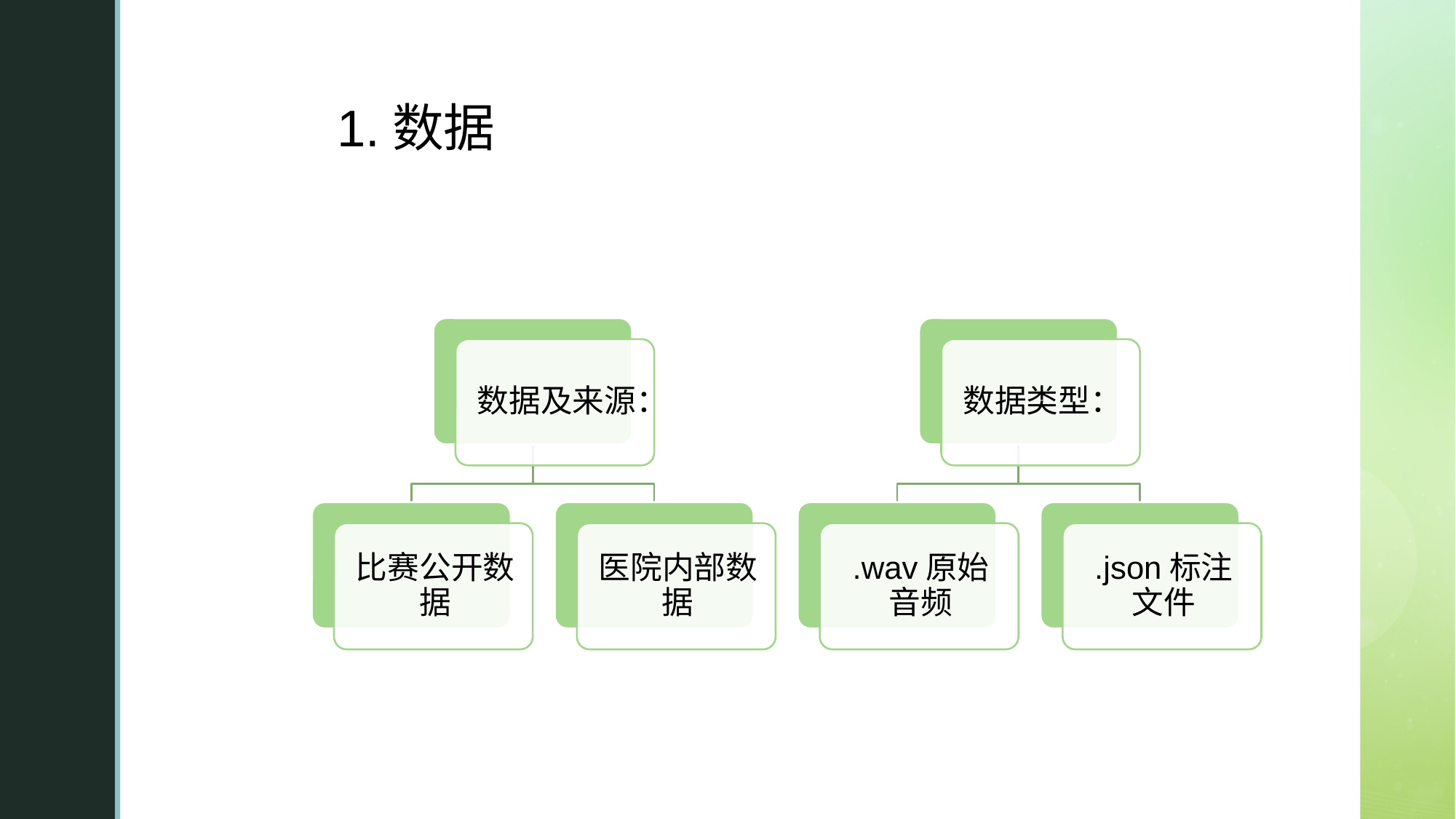

# 1.数据
数据及来源：
比赛公开数据
医院内部数据
数据类型：
.wav原始音频
.json标注文件